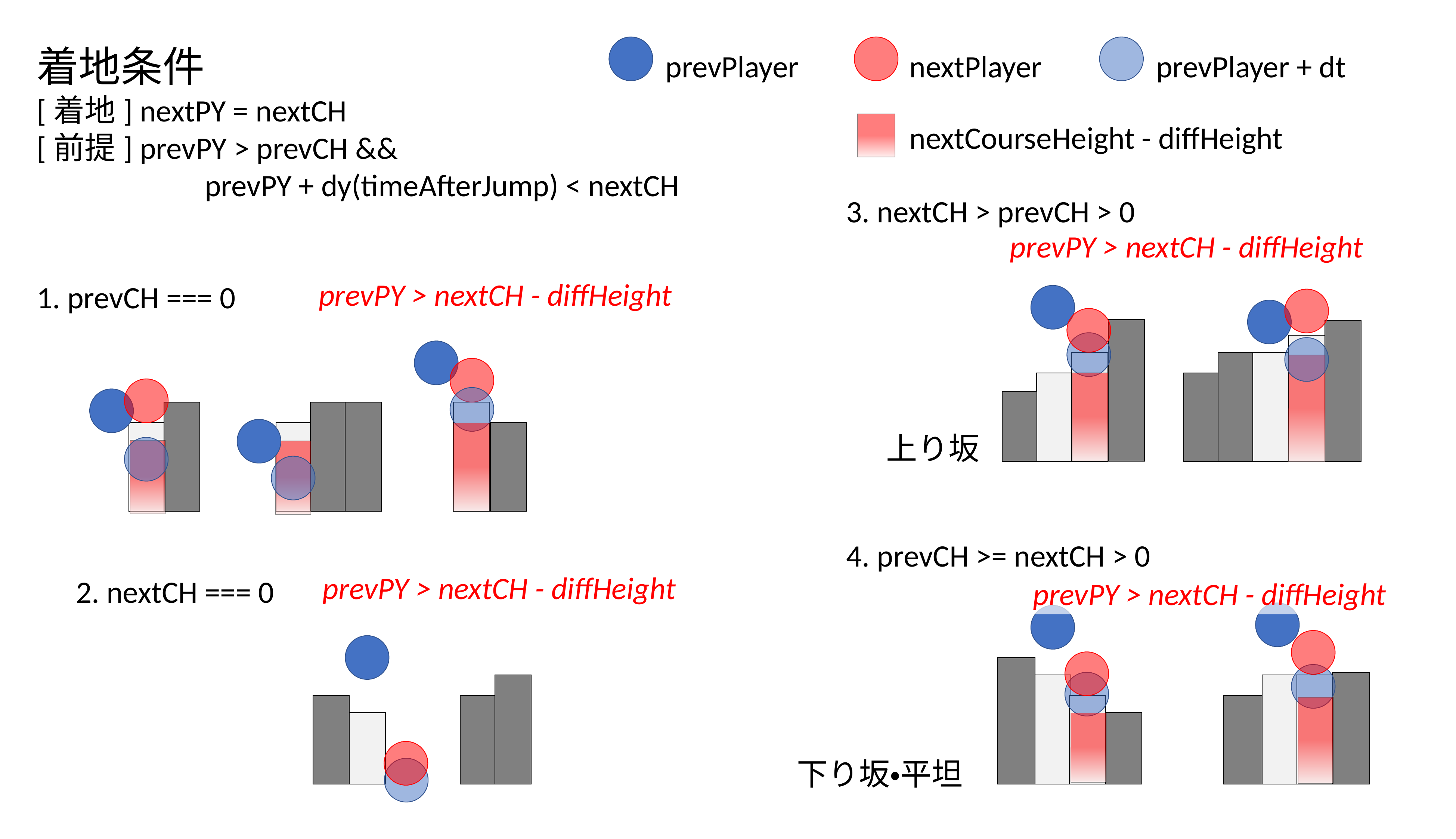

着地条件
[着地] nextPY = nextCH
[前提] prevPY > prevCH &&
			prevPY + dy(timeAfterJump) < nextCH

1. prevCH === 0
prevPlayer
nextPlayer
prevPlayer + dt

nextCourseHeight - diffHeight
3. nextCH > prevCH > 0
prevPY > nextCH - diffHeight
prevPY > nextCH - diffHeight

上り坂

4. prevCH >= nextCH > 0
prevPY > nextCH - diffHeight
2. nextCH === 0
prevPY > nextCH - diffHeight

下り坂・平坦